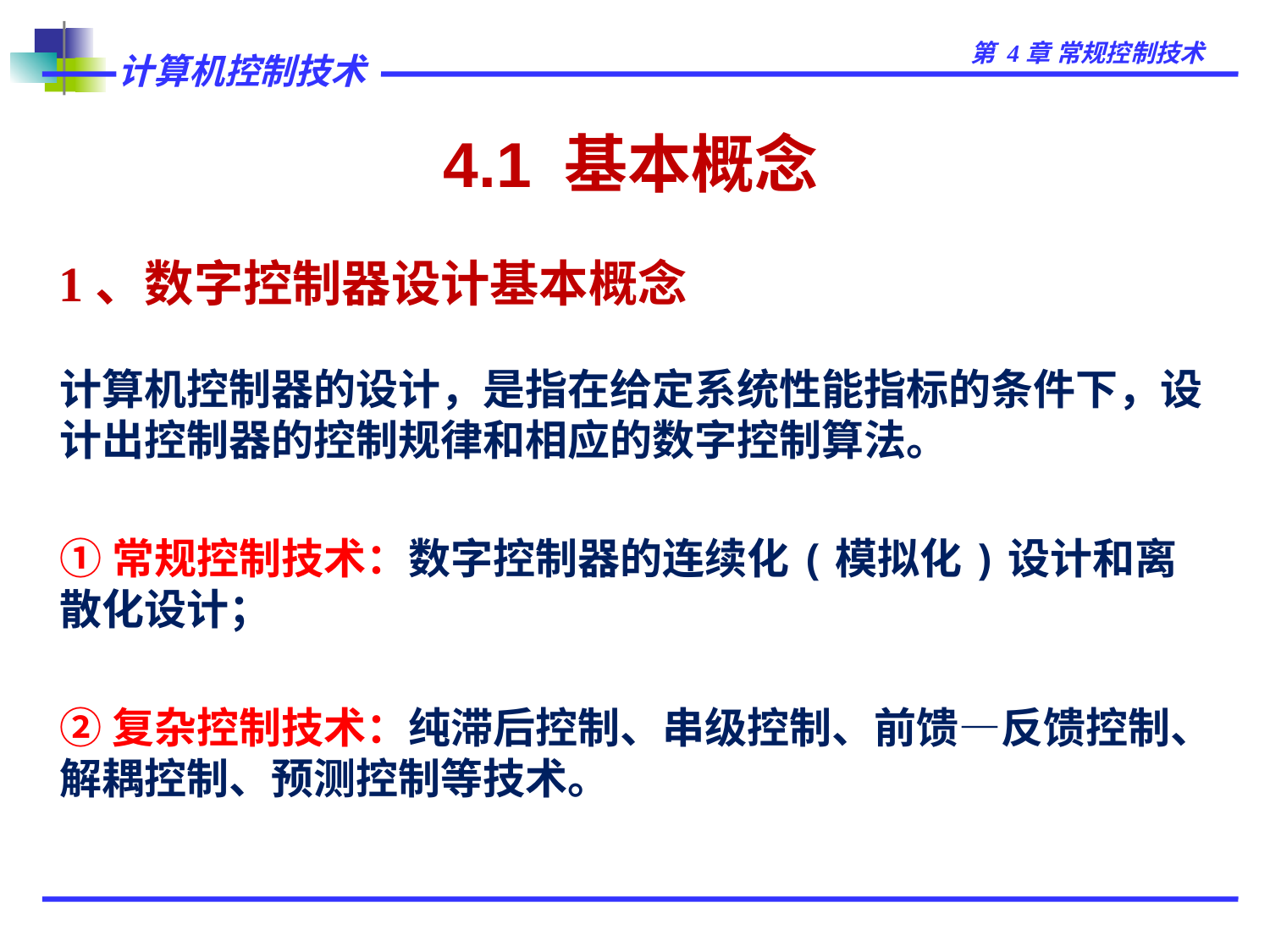

4.1 基本概念
1、数字控制器设计基本概念
计算机控制器的设计，是指在给定系统性能指标的条件下，设计出控制器的控制规律和相应的数字控制算法。

①常规控制技术：数字控制器的连续化(模拟化)设计和离散化设计；

②复杂控制技术：纯滞后控制、串级控制、前馈—反馈控制、解耦控制、预测控制等技术。